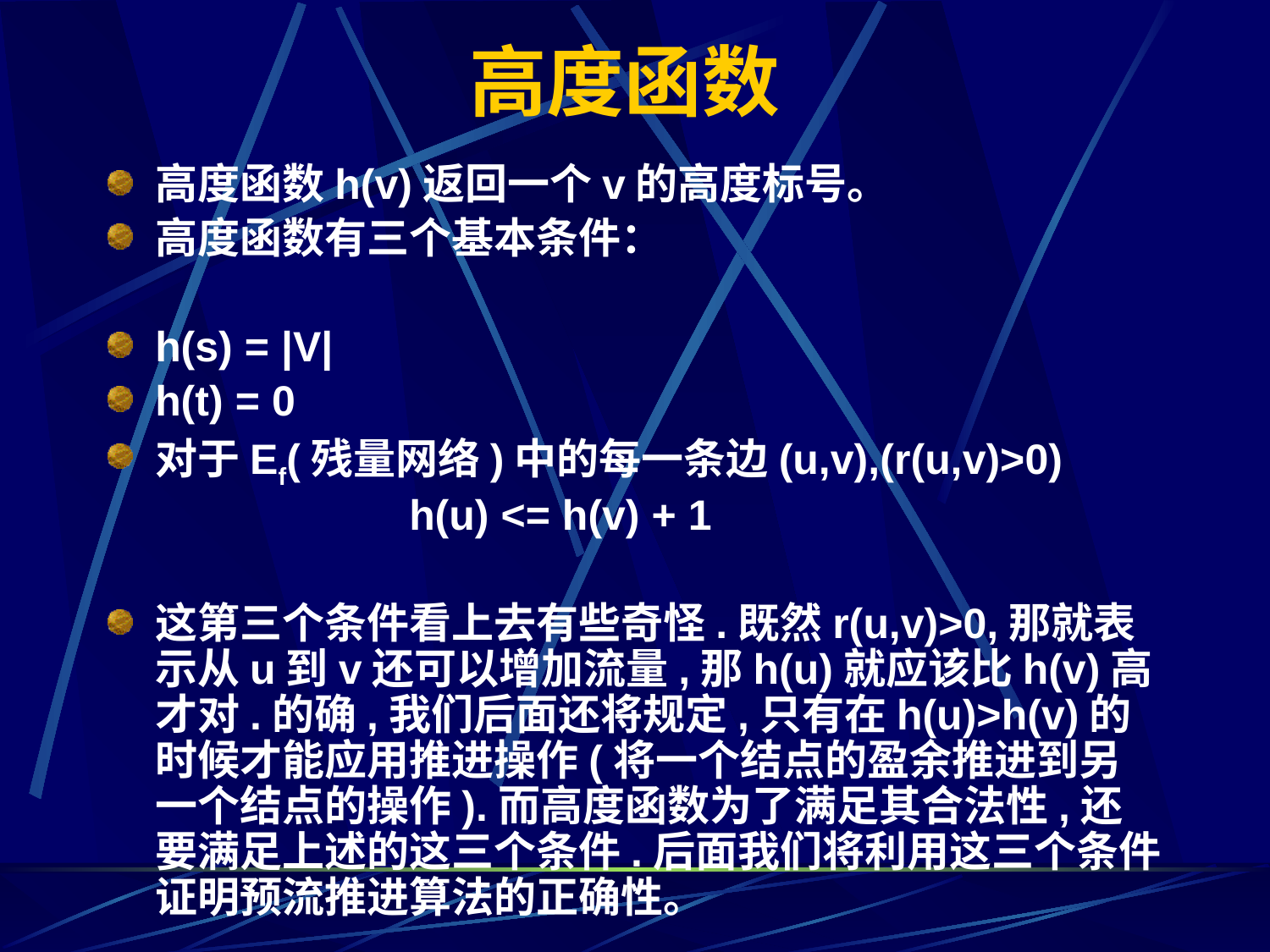

# 高度函数
高度函数h(v)返回一个v的高度标号。
高度函数有三个基本条件：

h(s) = |V|
h(t) = 0
对于Ef(残量网络)中的每一条边(u,v),(r(u,v)>0)
			h(u) <= h(v) + 1

这第三个条件看上去有些奇怪.既然r(u,v)>0,那就表示从u到v还可以增加流量,那h(u)就应该比h(v)高才对.的确,我们后面还将规定,只有在h(u)>h(v)的时候才能应用推进操作(将一个结点的盈余推进到另一个结点的操作).而高度函数为了满足其合法性,还要满足上述的这三个条件.后面我们将利用这三个条件证明预流推进算法的正确性。